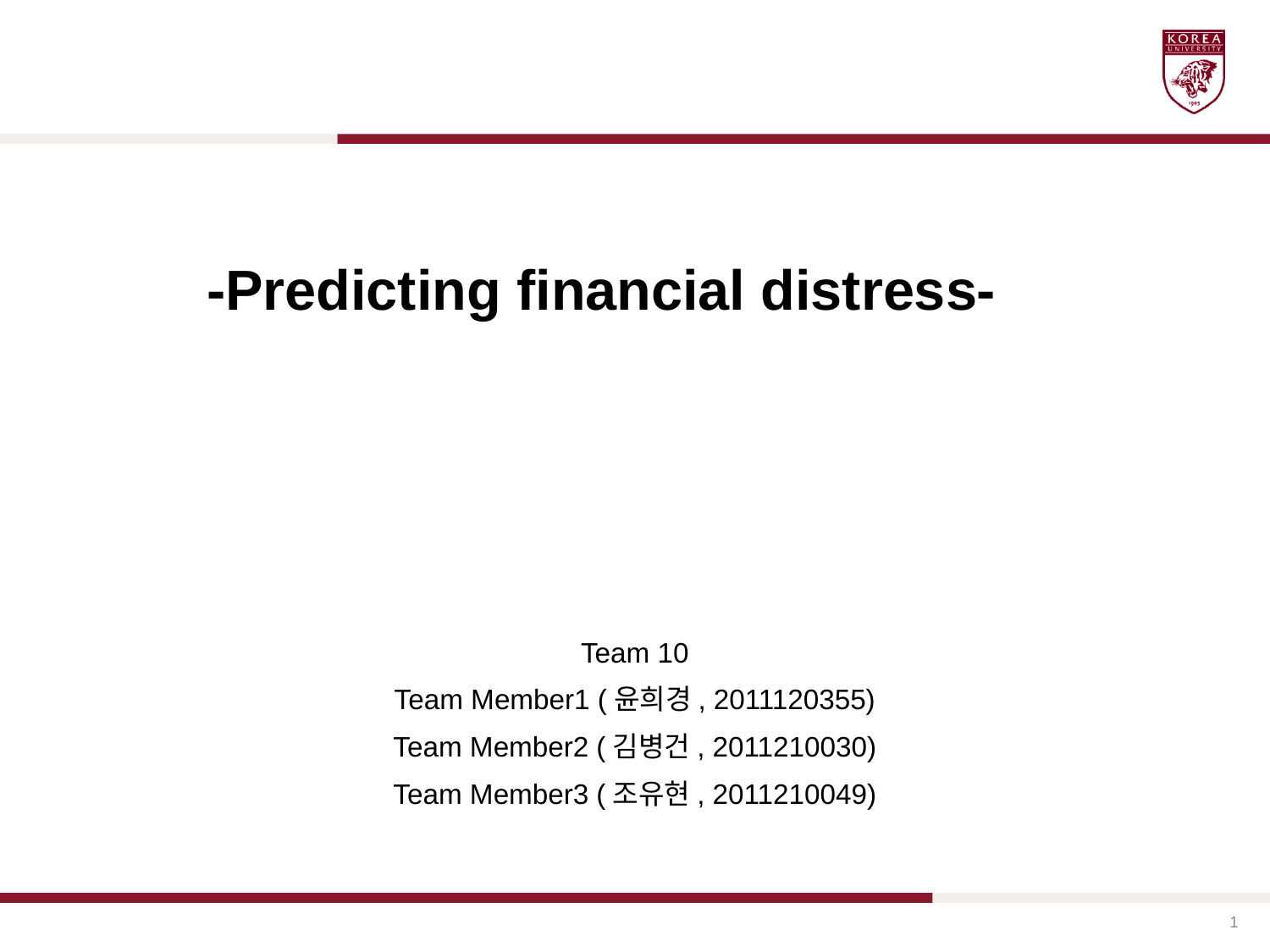

-Predicting financial distress-

Team 10
Team Member1 (윤희경, 2011120355)
Team Member2 (김병건, 2011210030)
Team Member3 (조유현, 2011210049)

1